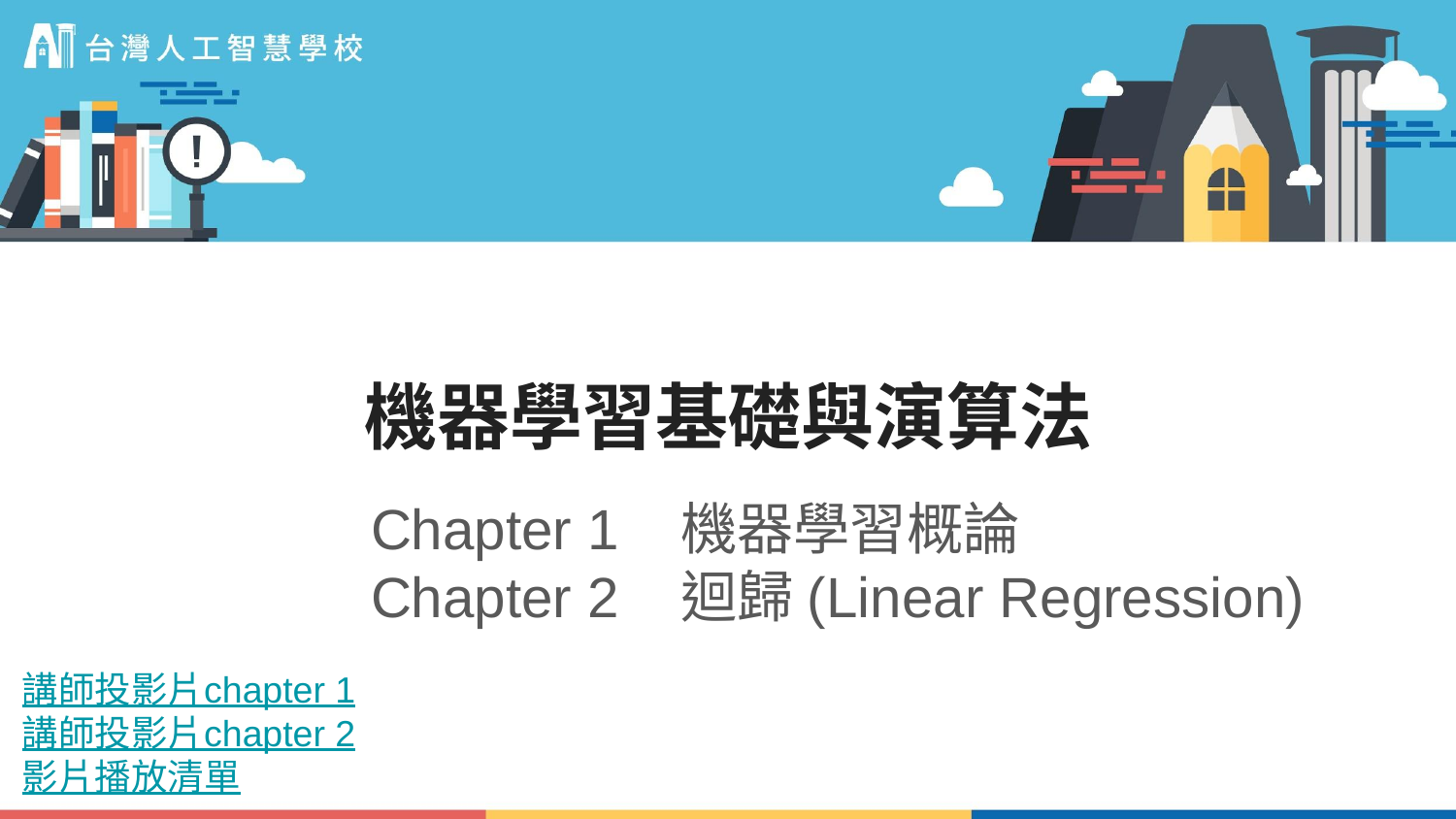

# 機器學習基礎與演算法
Chapter 1   機器學習概論
Chapter 2   迴歸(Linear Regression)

講師投影片chapter 1
講師投影片chapter 2
影片播放清單